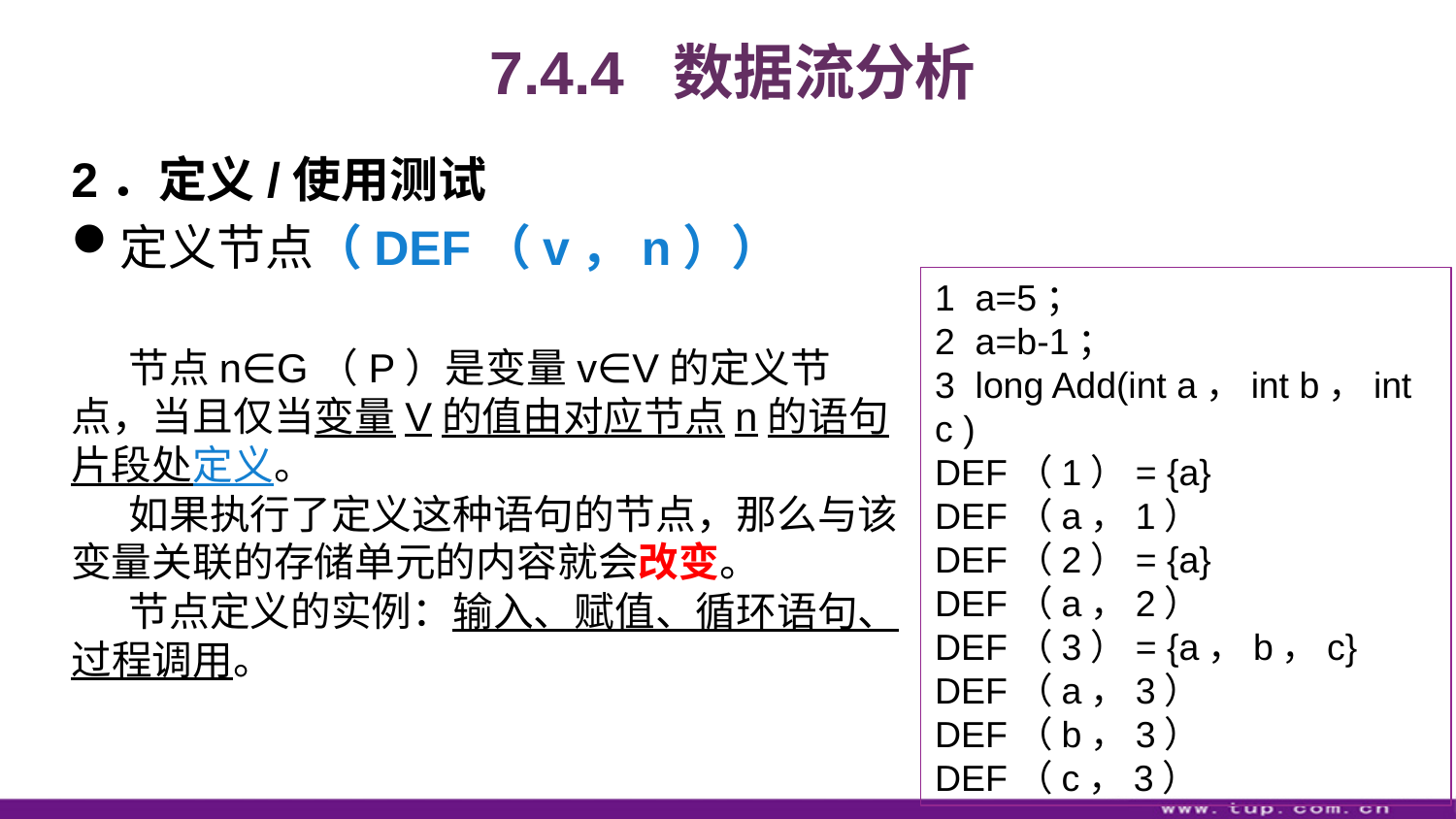

7.4.4  数据流分析
2．定义/使用测试
定义节点（DEF（v，n））

节点n∈G（P）是变量v∈V的定义节点，当且仅当变量V的值由对应节点n的语句片段处定义。
如果执行了定义这种语句的节点，那么与该变量关联的存储单元的内容就会改变。
节点定义的实例：输入、赋值、循环语句、过程调用。
1  a=5；
2  a=b-1；
3  long Add(int a，int b，int c )
DEF（1）= {a}
DEF（a，1）
DEF（2）= {a}
DEF（a，2）
DEF（3）= {a，b，c}
DEF（a，3）
DEF（b，3）
DEF（c，3）